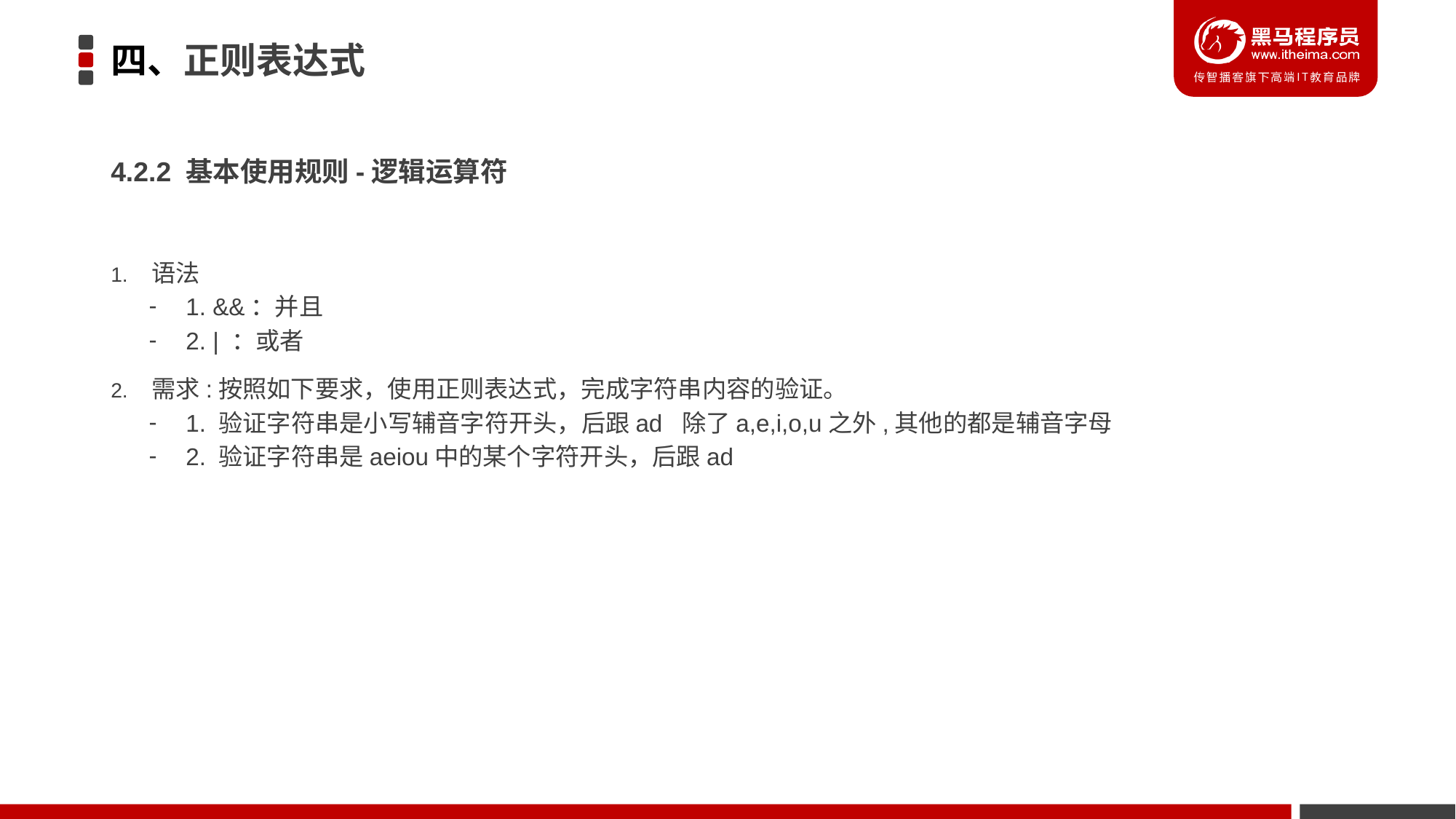

# 四、正则表达式
4.2.2 基本使用规则-逻辑运算符
语法
1. &&：并且
2. | ：或者
需求:按照如下要求，使用正则表达式，完成字符串内容的验证。
1. 验证字符串是小写辅音字符开头，后跟ad  除了a,e,i,o,u之外,其他的都是辅音字母
2. 验证字符串是aeiou中的某个字符开头，后跟ad